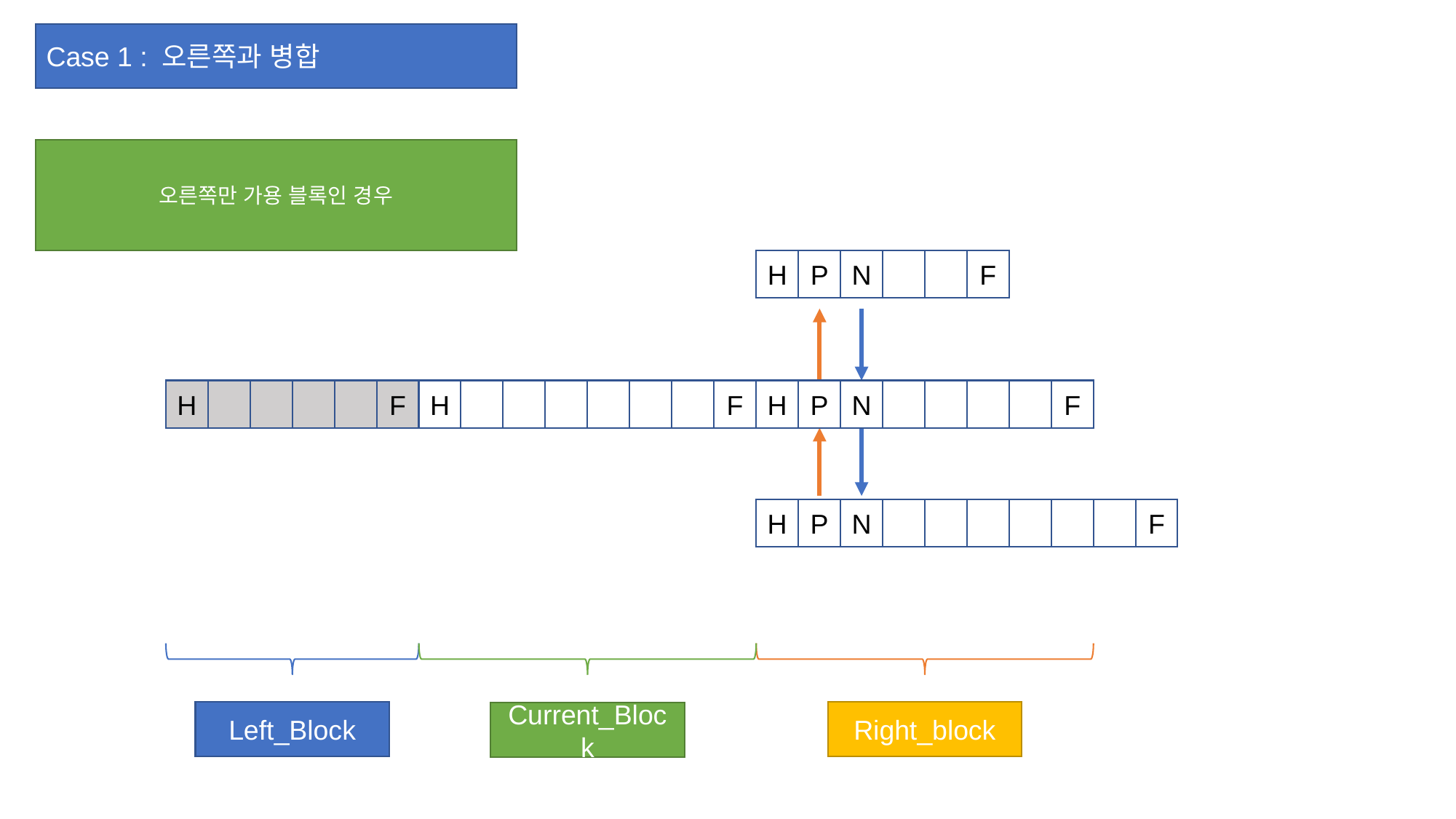

Case 1 : 오른쪽과 병합
오른쪽만 가용 블록인 경우
H
P
N

F
H
P
N

F

H

F
H

F

H
P
N

F

Left_Block
Right_block
Current_Block